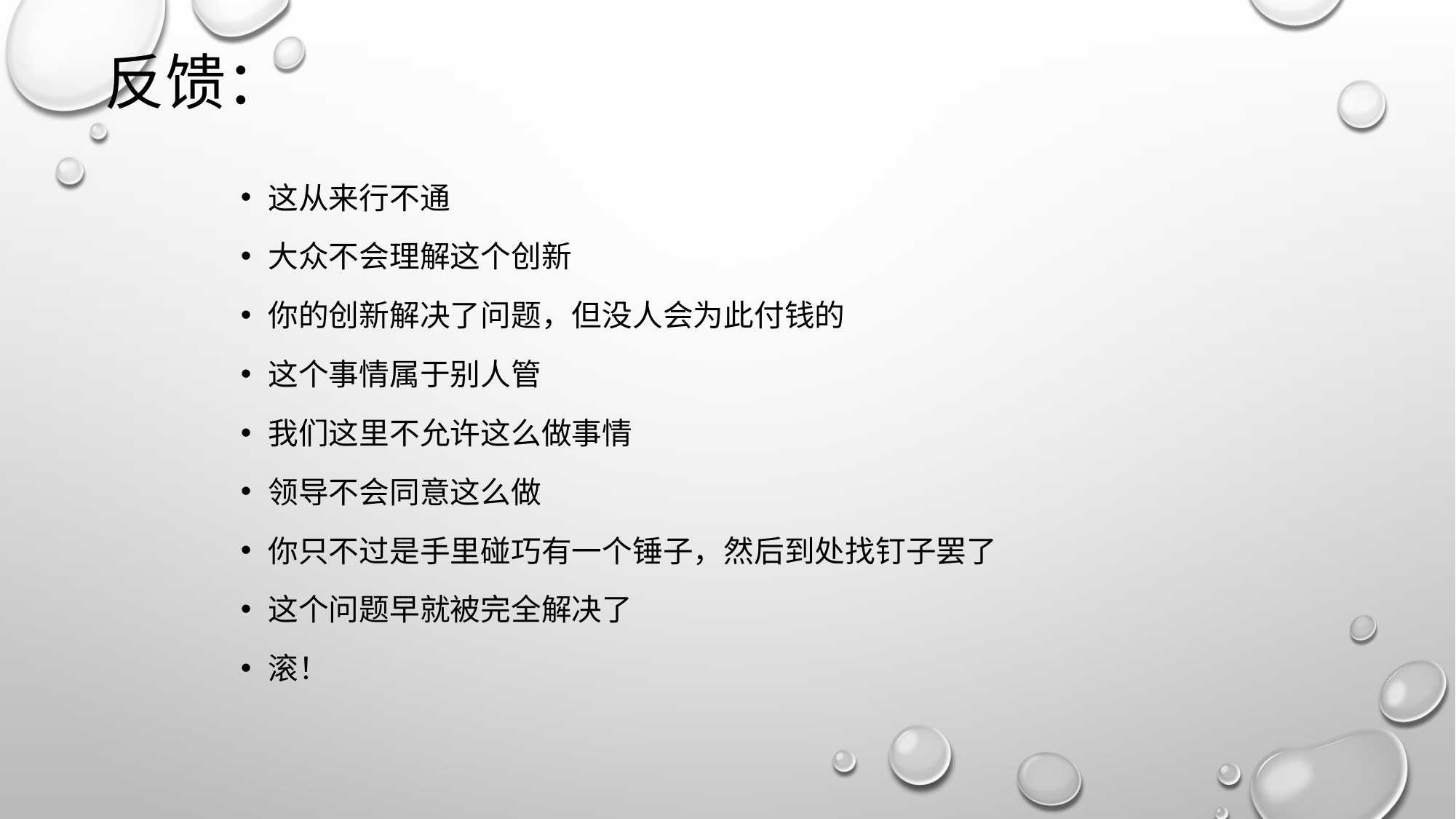

# 反馈：
这从来行不通
大众不会理解这个创新
你的创新解决了问题，但没人会为此付钱的
这个事情属于别人管
我们这里不允许这么做事情
领导不会同意这么做
你只不过是手里碰巧有一个锤子，然后到处找钉子罢了
这个问题早就被完全解决了
滚！